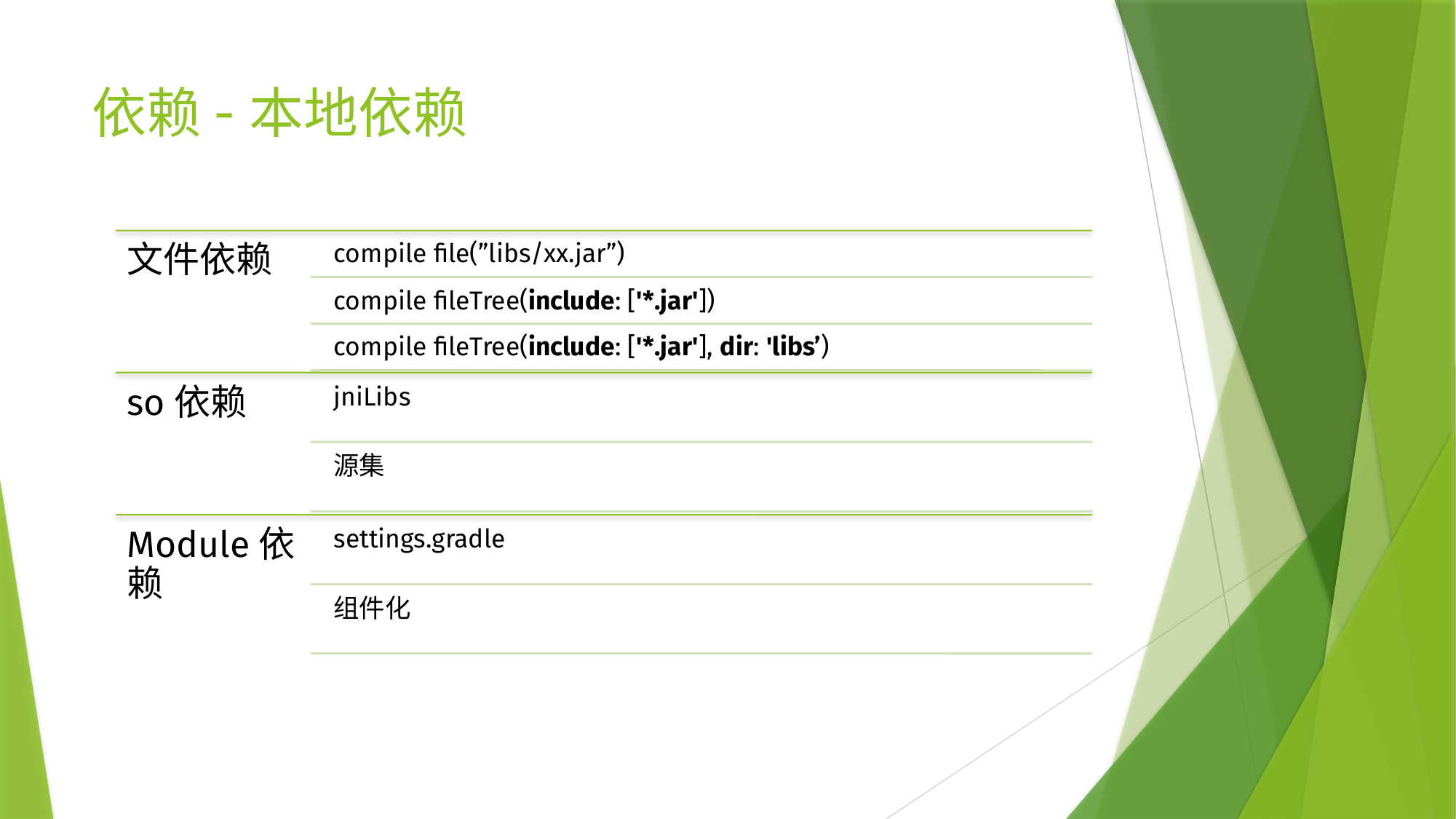

# 依赖-本地依赖
文件依赖
compile file(”libs/xx.jar”)
compile fileTree(include: ['*.jar'])
compile fileTree(include: ['*.jar'], dir: 'libs’)
so依赖
jniLibs
源集
Module依赖
settings.gradle
组件化